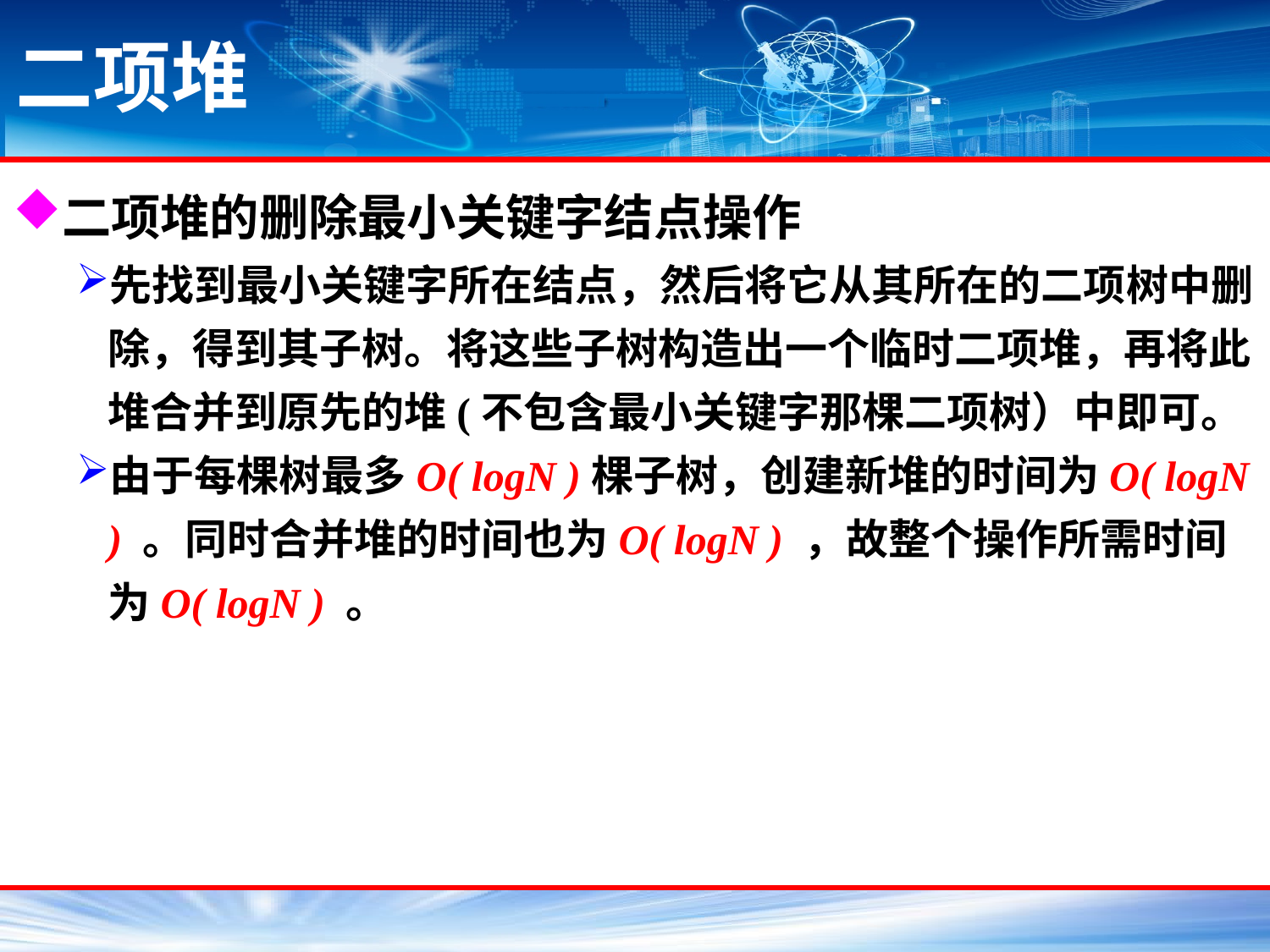

# 二项堆
二项堆的删除最小关键字结点操作
先找到最小关键字所在结点，然后将它从其所在的二项树中删除，得到其子树。将这些子树构造出一个临时二项堆，再将此堆合并到原先的堆(不包含最小关键字那棵二项树）中即可。
由于每棵树最多O( logN )棵子树，创建新堆的时间为O( logN ) 。同时合并堆的时间也为O( logN ) ，故整个操作所需时间为O( logN ) 。